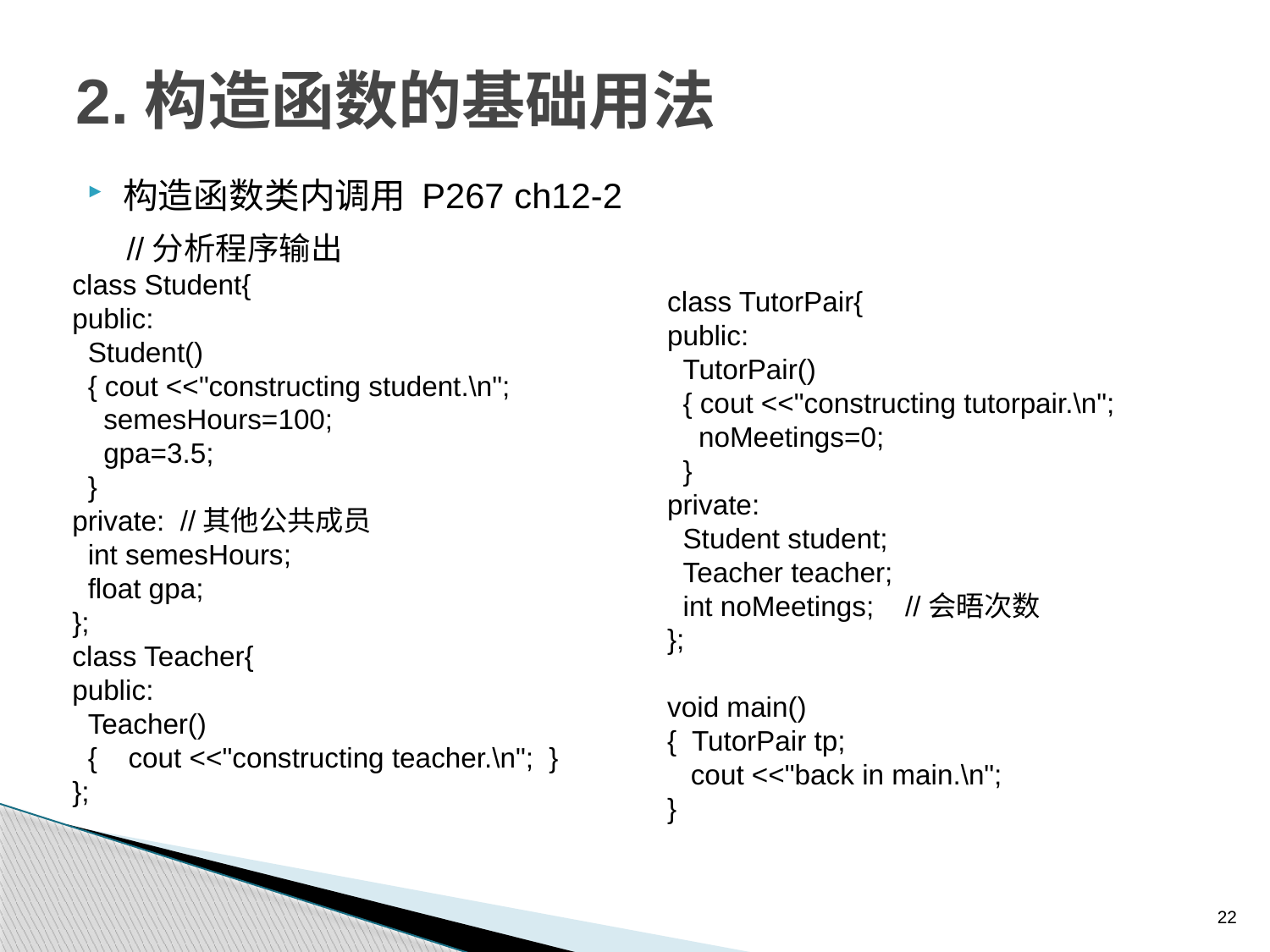

# 2.构造函数的基础用法
构造函数类内调用 P267 ch12-2
//分析程序输出
class Student{
public:
  Student()
  { cout <<"constructing student.\n";
    semesHours=100;
    gpa=3.5;
  }
private:  //其他公共成员
  int semesHours;
  float gpa;
};
class Teacher{
public:
  Teacher()
  {    cout <<"constructing teacher.\n";  }
};

class TutorPair{
public:
  TutorPair()
  { cout <<"constructing tutorpair.\n";
    noMeetings=0;
  }
private:
  Student student;
  Teacher teacher;
  int noMeetings;    //会晤次数
};

void main()
{  TutorPair tp;
   cout <<"back in main.\n";
}
22